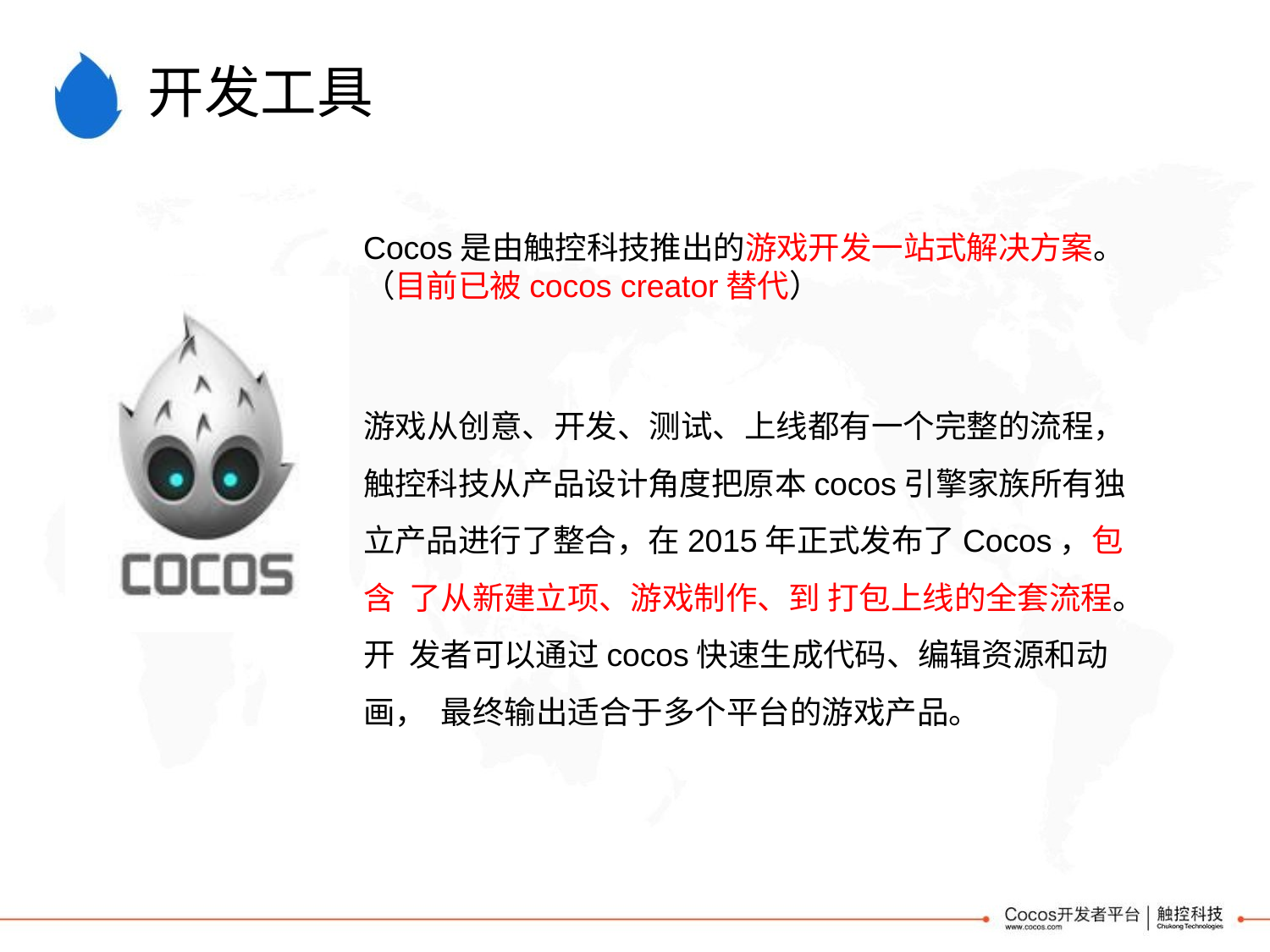

# 开发工具
Cocos是由触控科技推出的游戏开发一站式解决方案。
（目前已被cocos creator替代）

游戏从创意、开发、测试、上线都有一个完整的流程，  触控科技从产品设计角度把原本cocos引擎家族所有独  立产品进行了整合，在2015年正式发布了Cocos，包含  了从新建立项、游戏制作、到 打包上线的全套流程。开  发者可以通过cocos快速生成代码、编辑资源和动画，  最终输出适合于多个平台的游戏产品。